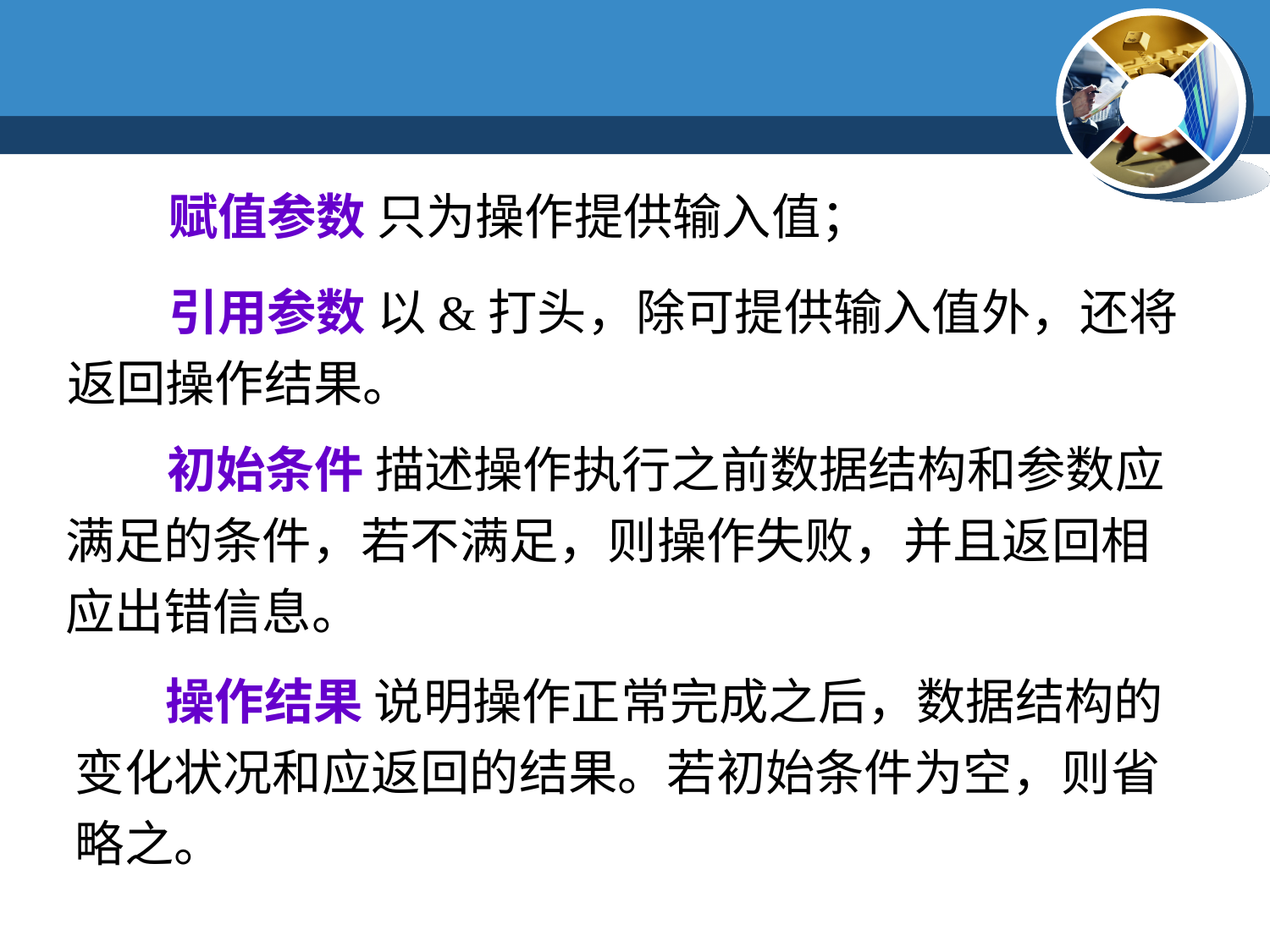

赋值参数 只为操作提供输入值；
        引用参数 以&打头，除可提供输入值外，还将返回操作结果。
        初始条件 描述操作执行之前数据结构和参数应满足的条件，若不满足，则操作失败，并且返回相应出错信息。
       操作结果 说明操作正常完成之后，数据结构的变化状况和应返回的结果。若初始条件为空，则省略之。